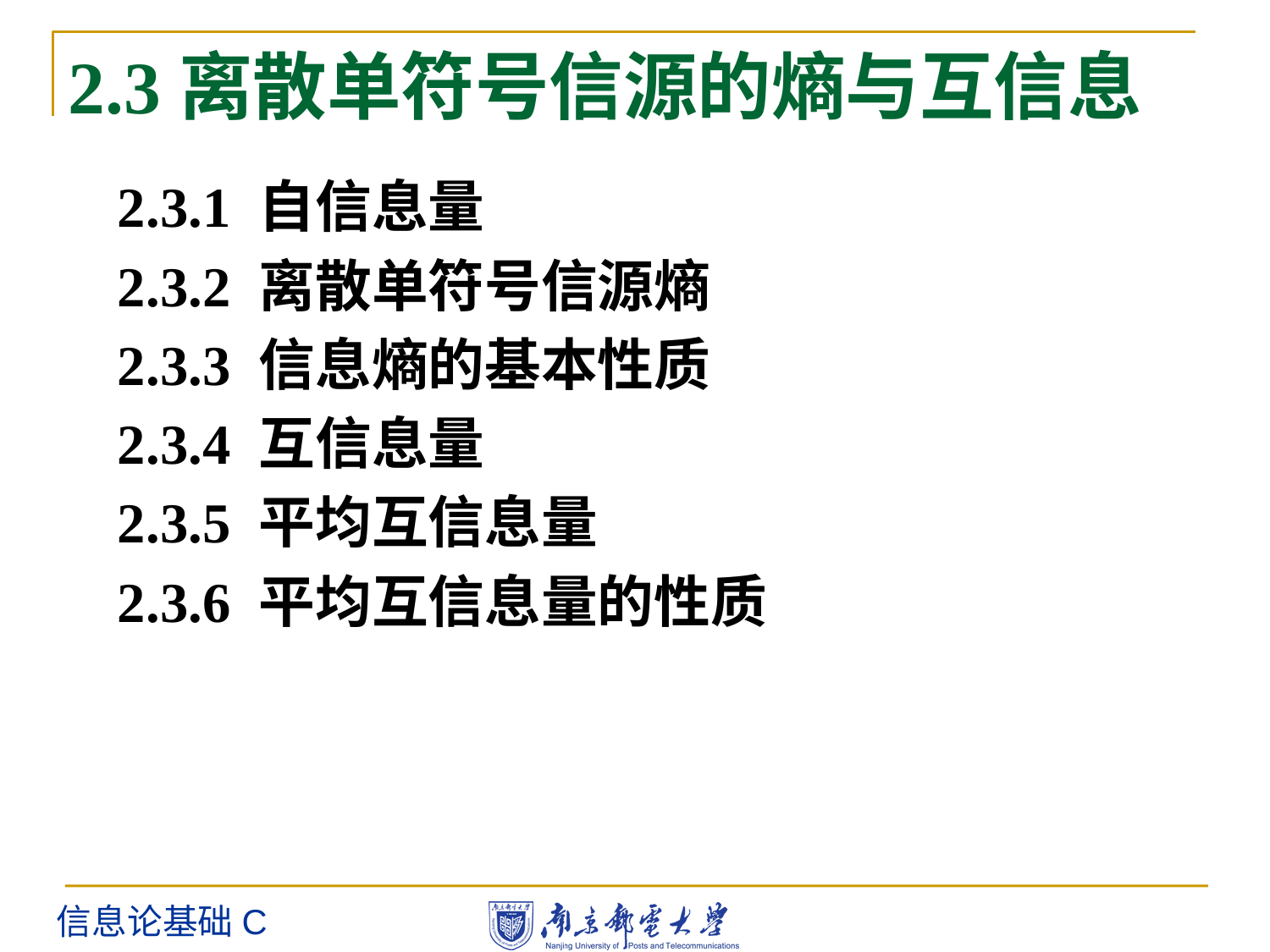

# 2.3离散单符号信源的熵与互信息
2.3.1 自信息量
2.3.2 离散单符号信源熵
2.3.3 信息熵的基本性质
2.3.4 互信息量
2.3.5 平均互信息量
2.3.6 平均互信息量的性质
10